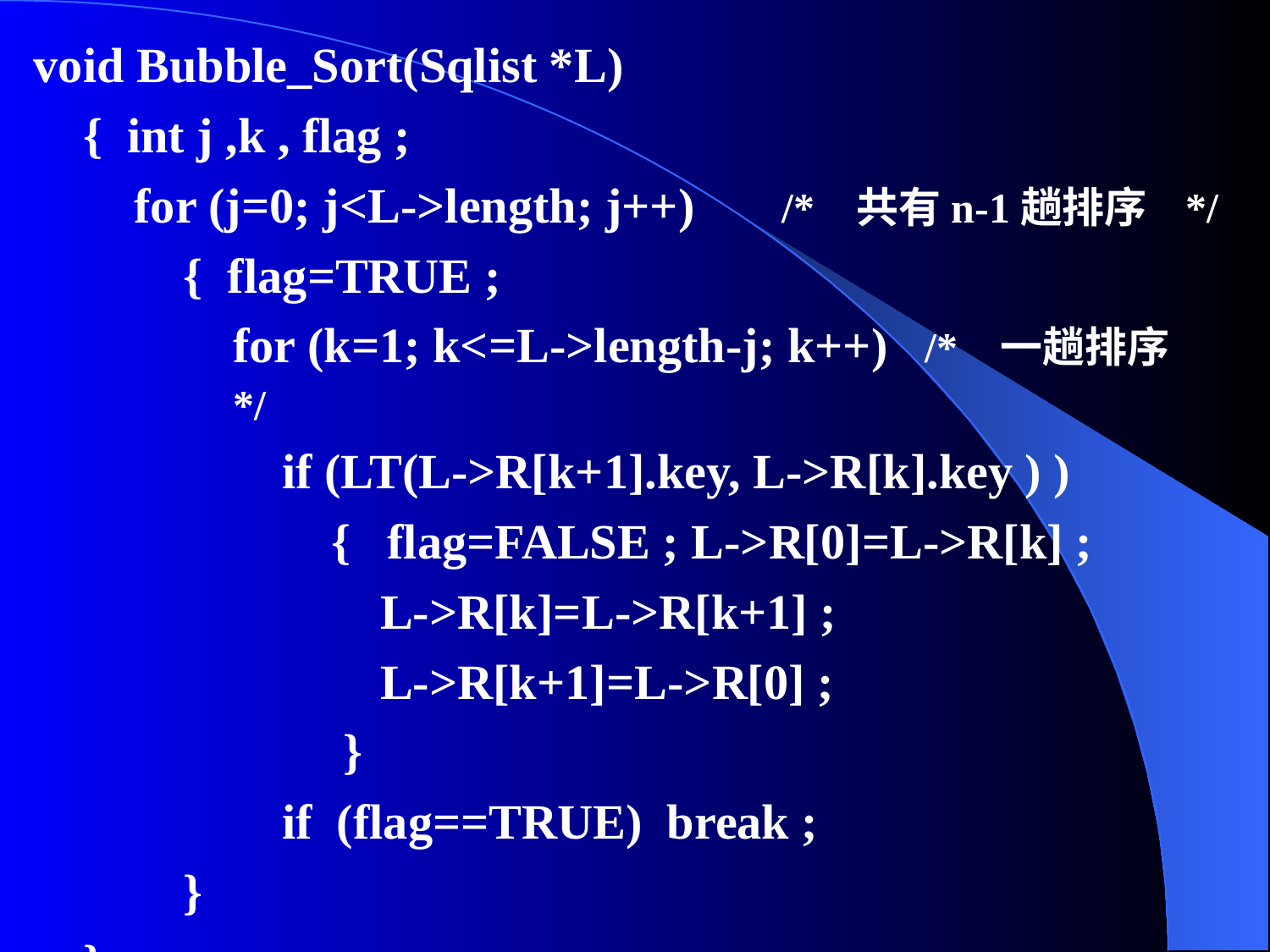

void Bubble_Sort(Sqlist *L)
{  int j ,k , flag ;
for (j=0; j<L->length; j++)       /*   共有n-1趟排序   */
{  flag=TRUE ;
for (k=1; k<=L->length-j; k++)   /*   一趟排序   */
    if (LT(L->R[k+1].key, L->R[k].key ) )
        {   flag=FALSE ; L->R[0]=L->R[k] ;
            L->R[k]=L->R[k+1] ;
            L->R[k+1]=L->R[0] ;
         }
    if  (flag==TRUE)  break ;
}
}